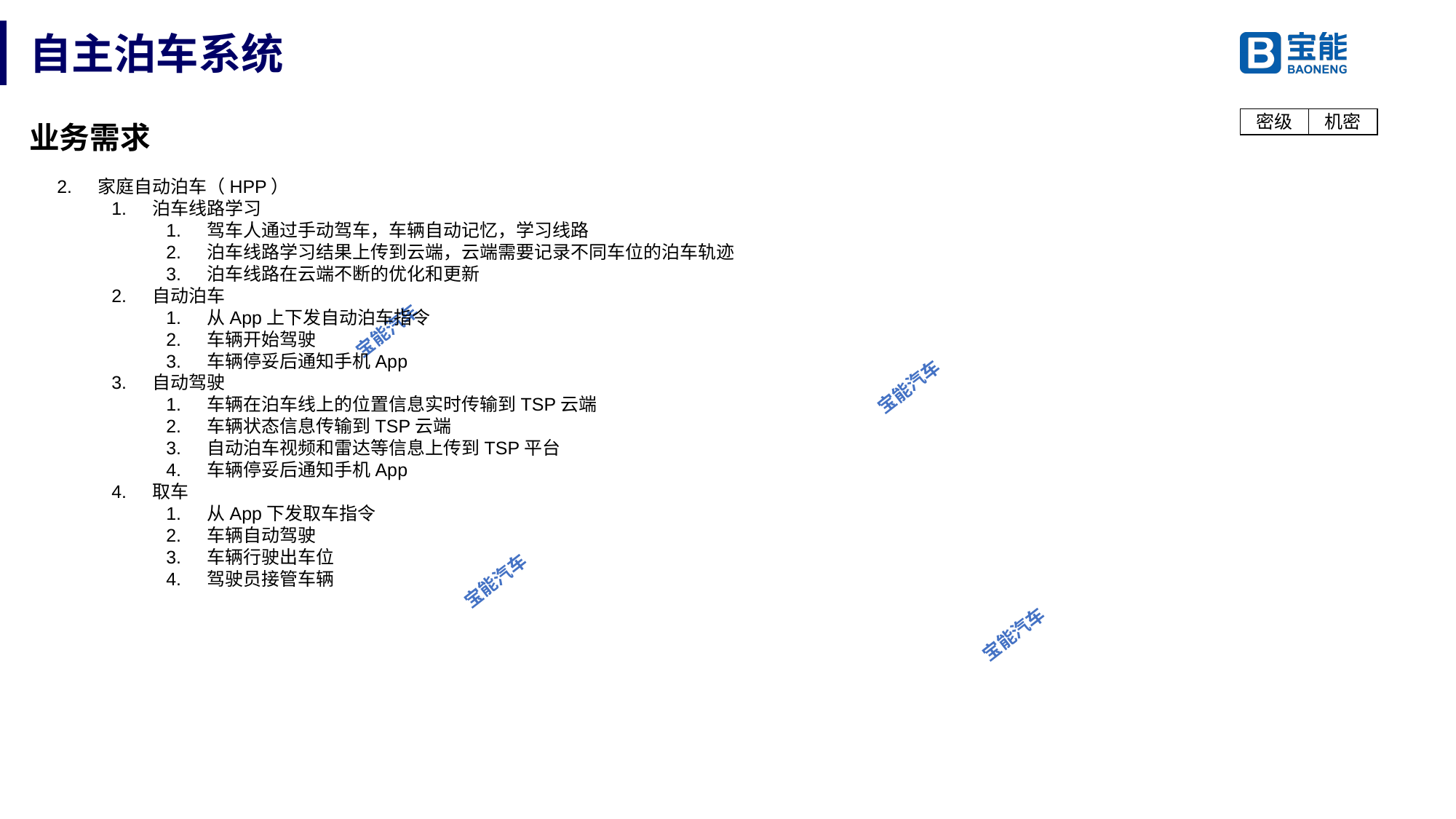

# 自主泊车系统
业务需求
家庭自动泊车（HPP）
泊车线路学习
驾车人通过手动驾车，车辆自动记忆，学习线路
泊车线路学习结果上传到云端，云端需要记录不同车位的泊车轨迹
泊车线路在云端不断的优化和更新
自动泊车
从App上下发自动泊车指令
车辆开始驾驶
车辆停妥后通知手机App
自动驾驶
车辆在泊车线上的位置信息实时传输到TSP云端
车辆状态信息传输到TSP云端
自动泊车视频和雷达等信息上传到TSP平台
车辆停妥后通知手机App
取车
从App下发取车指令
车辆自动驾驶
车辆行驶出车位
驾驶员接管车辆

3